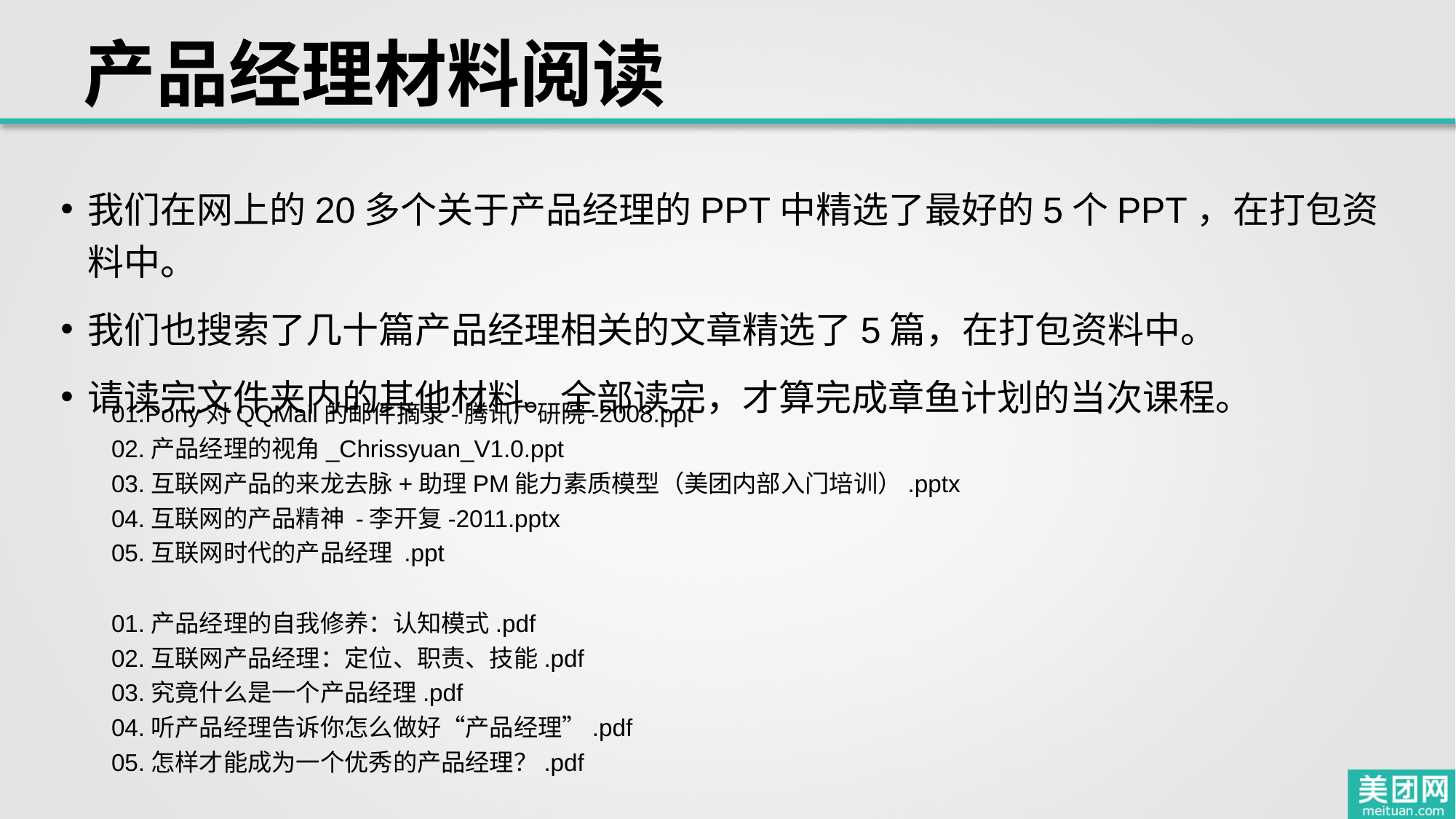

# 产品经理材料阅读
我们在网上的20多个关于产品经理的PPT中精选了最好的5个PPT，在打包资料中。
我们也搜索了几十篇产品经理相关的文章精选了5篇，在打包资料中。
请读完文件夹内的其他材料。全部读完，才算完成章鱼计划的当次课程。
01.Pony对QQMail的邮件摘录-腾讯广研院-2008.ppt
02.产品经理的视角_Chrissyuan_V1.0.ppt
03.互联网产品的来龙去脉+助理PM能力素质模型（美团内部入门培训）.pptx
04.互联网的产品精神 -李开复-2011.pptx
05.互联网时代的产品经理 .ppt
01.产品经理的自我修养：认知模式.pdf
02.互联网产品经理：定位、职责、技能.pdf
03.究竟什么是一个产品经理.pdf
04.听产品经理告诉你怎么做好“产品经理”.pdf
05.怎样才能成为一个优秀的产品经理？.pdf